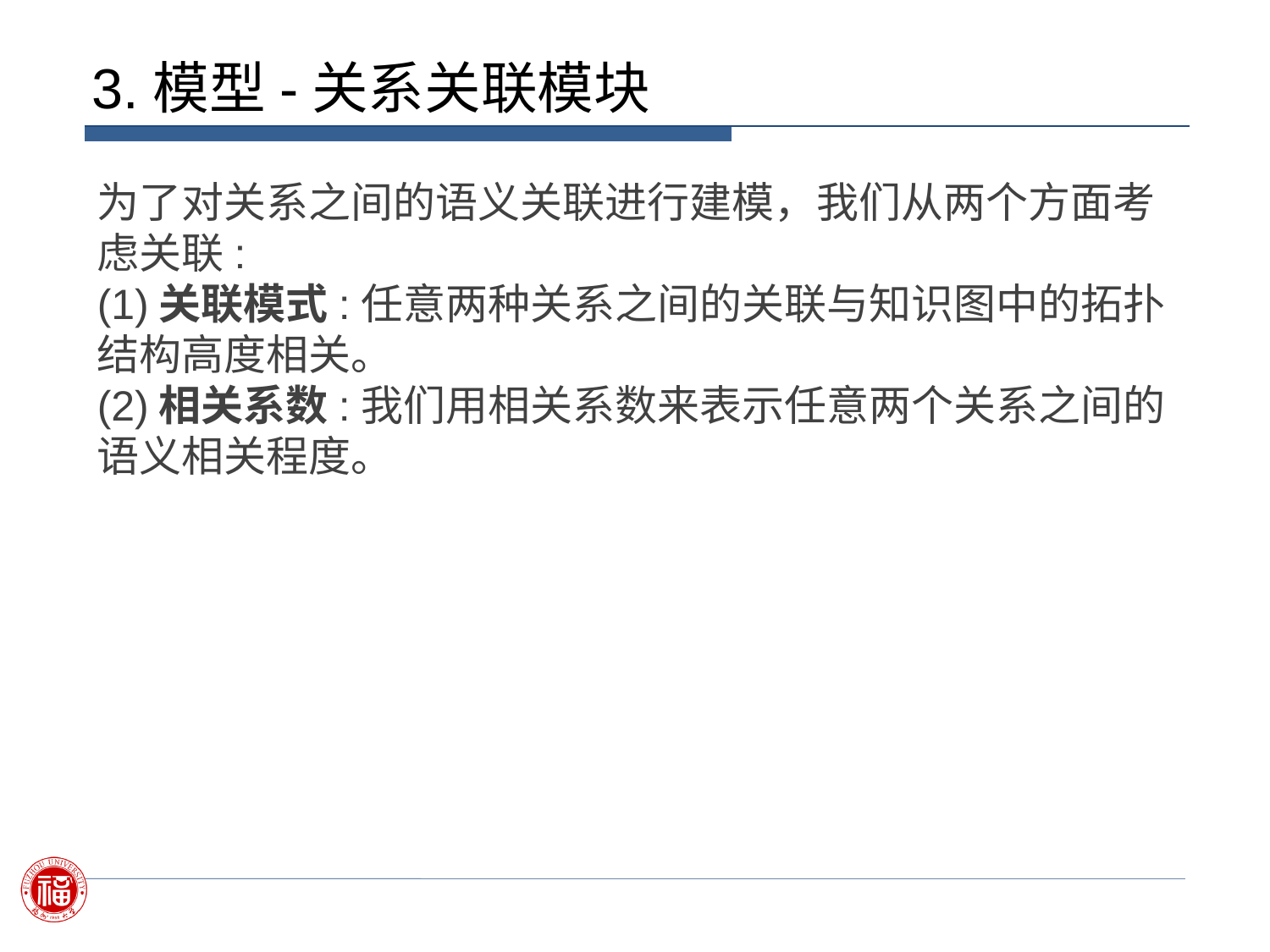

# 3.模型-关系关联模块
为了对关系之间的语义关联进行建模，我们从两个方面考虑关联:
(1)关联模式:任意两种关系之间的关联与知识图中的拓扑结构高度相关。
(2)相关系数:我们用相关系数来表示任意两个关系之间的语义相关程度。